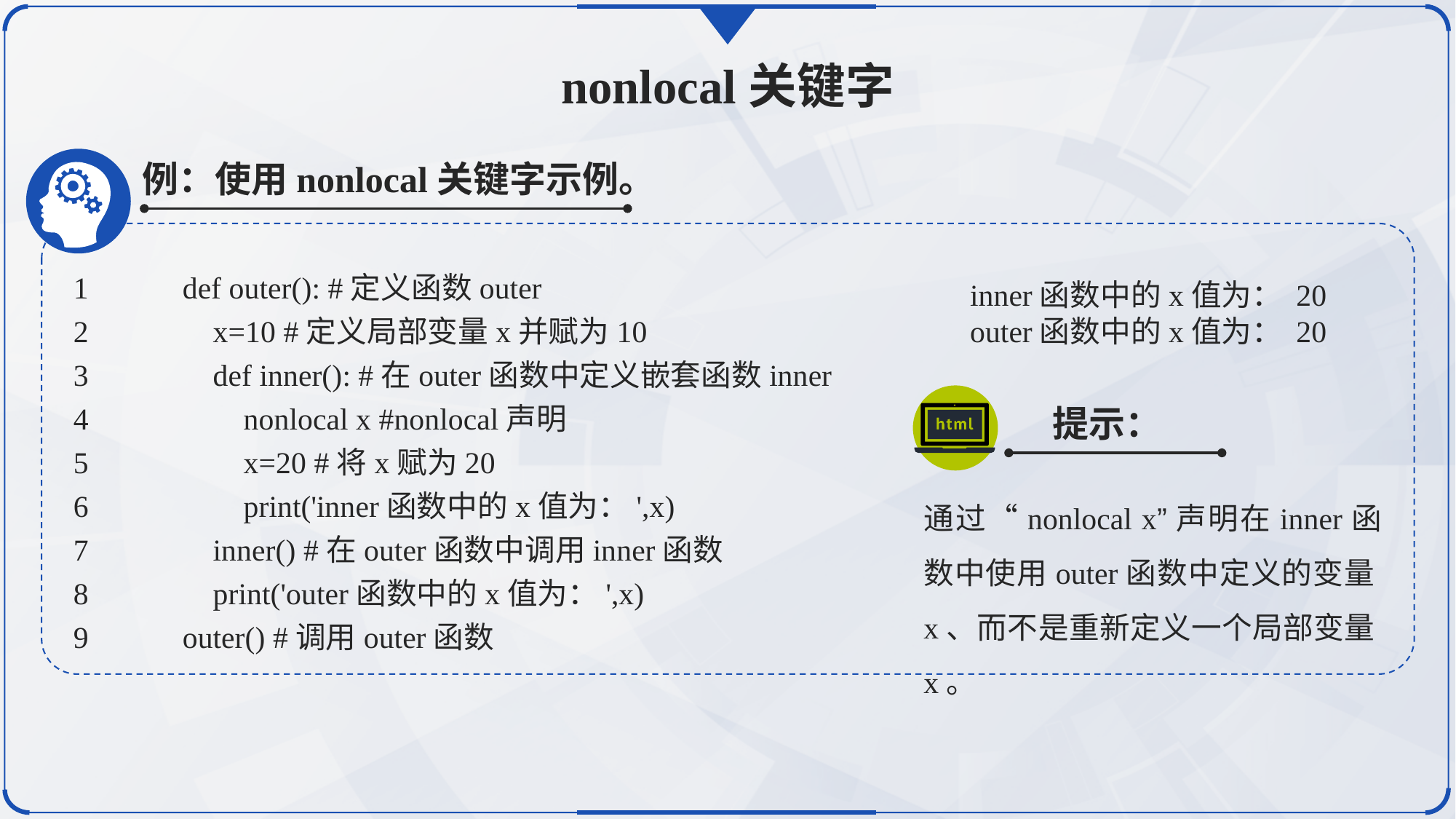

nonlocal关键字

例：使用nonlocal关键字示例。

1	def outer(): #定义函数outer
2	    x=10 #定义局部变量x并赋为10
3	    def inner(): #在outer函数中定义嵌套函数inner
4	        nonlocal x #nonlocal声明
5	        x=20 #将x赋为20
6	        print('inner函数中的x值为：',x)
7	    inner() #在outer函数中调用inner函数
8	    print('outer函数中的x值为：',x)
9	outer() #调用outer函数
inner函数中的x值为： 20
outer函数中的x值为： 20

提示：
通过“nonlocal x”声明在inner函数中使用outer函数中定义的变量x、而不是重新定义一个局部变量x。